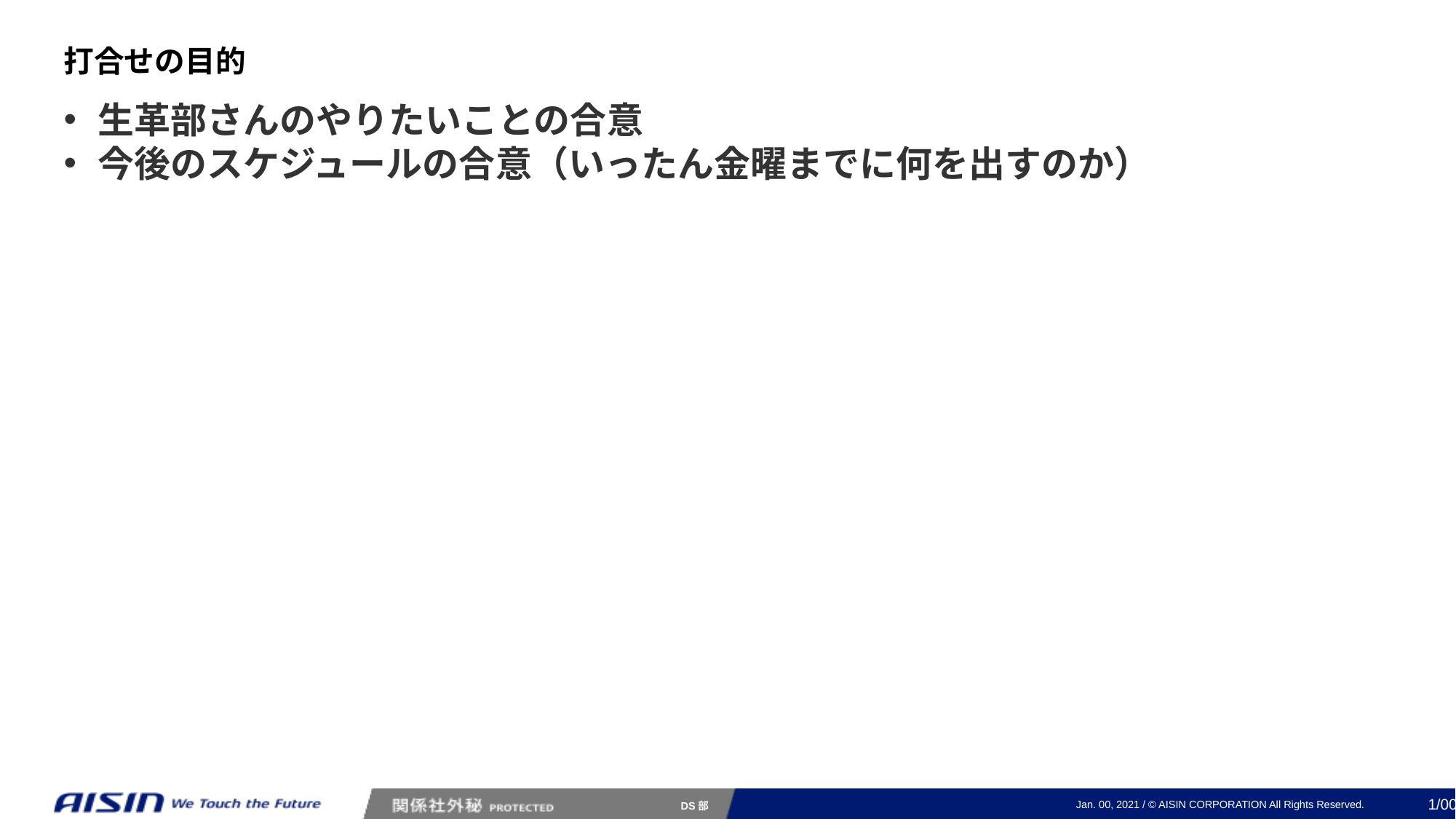

打合せの目的
生革部さんのやりたいことの合意
今後のスケジュールの合意（いったん金曜までに何を出すのか）